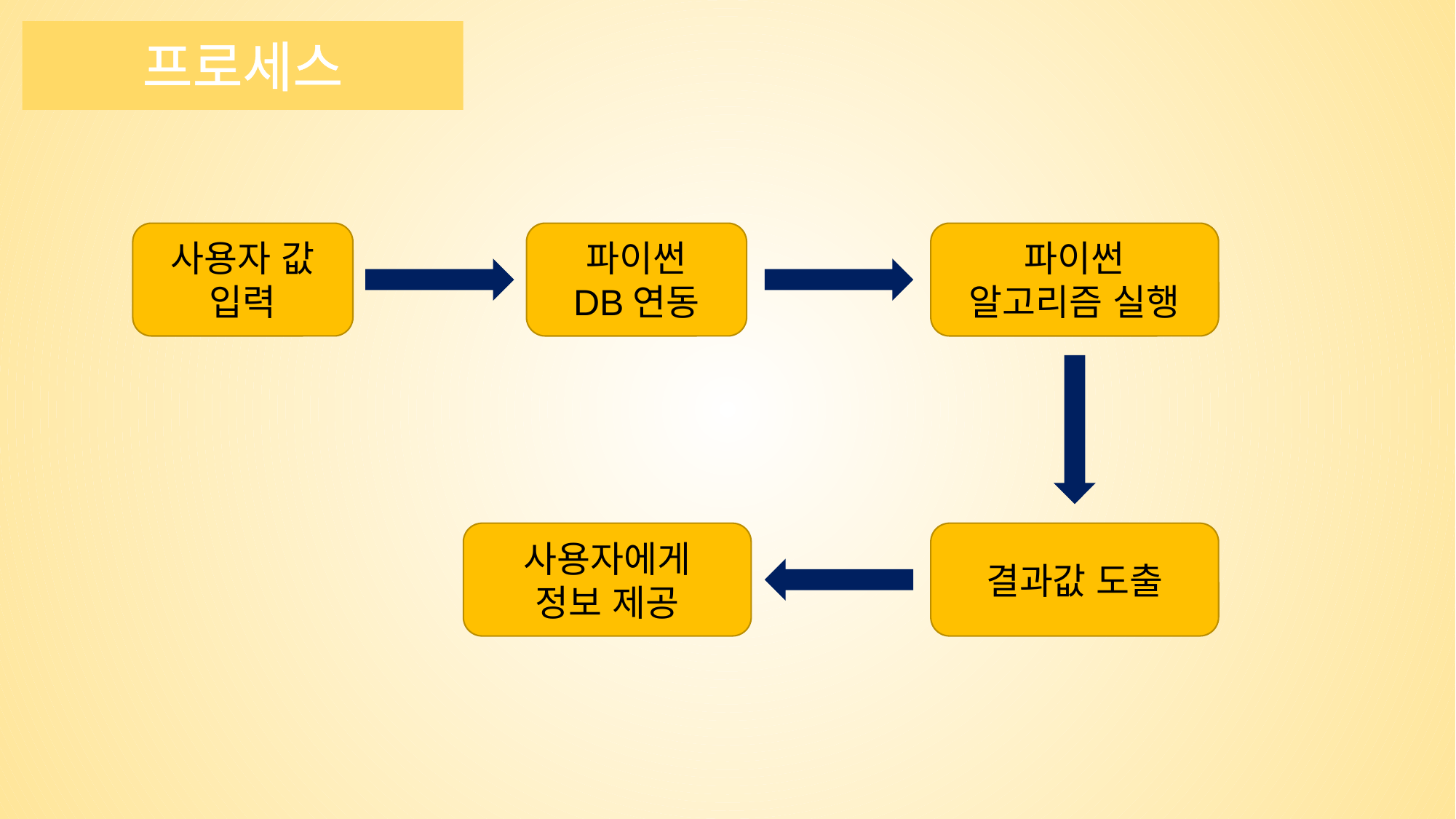

프로세스
사용자 값
입력
파이썬
DB연동
파이썬
알고리즘 실행

사용자에게
정보 제공
결과값 도출